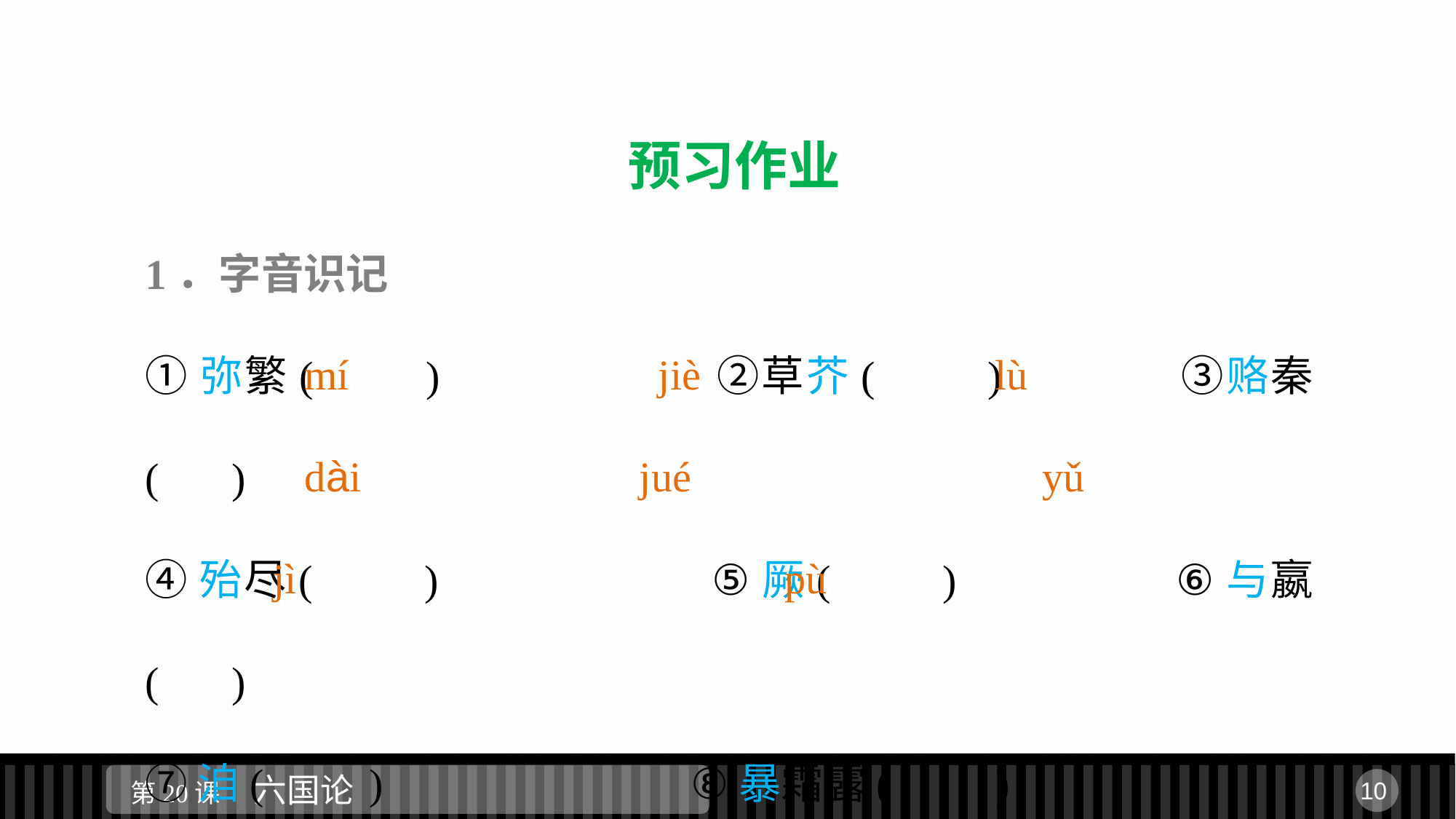

预习作业
1．字音识记
①弥繁(　　)　　		②草芥(　　)　　  	③赂秦(　 )
④殆尽(　　)    			⑤厥(　　)        		⑥与嬴(　 )
⑦洎(　　)      			⑧暴霜露(　　)
   mí　	         jiè　		      lù
   dài　	       jué　		           yǔ
jì	                     pù